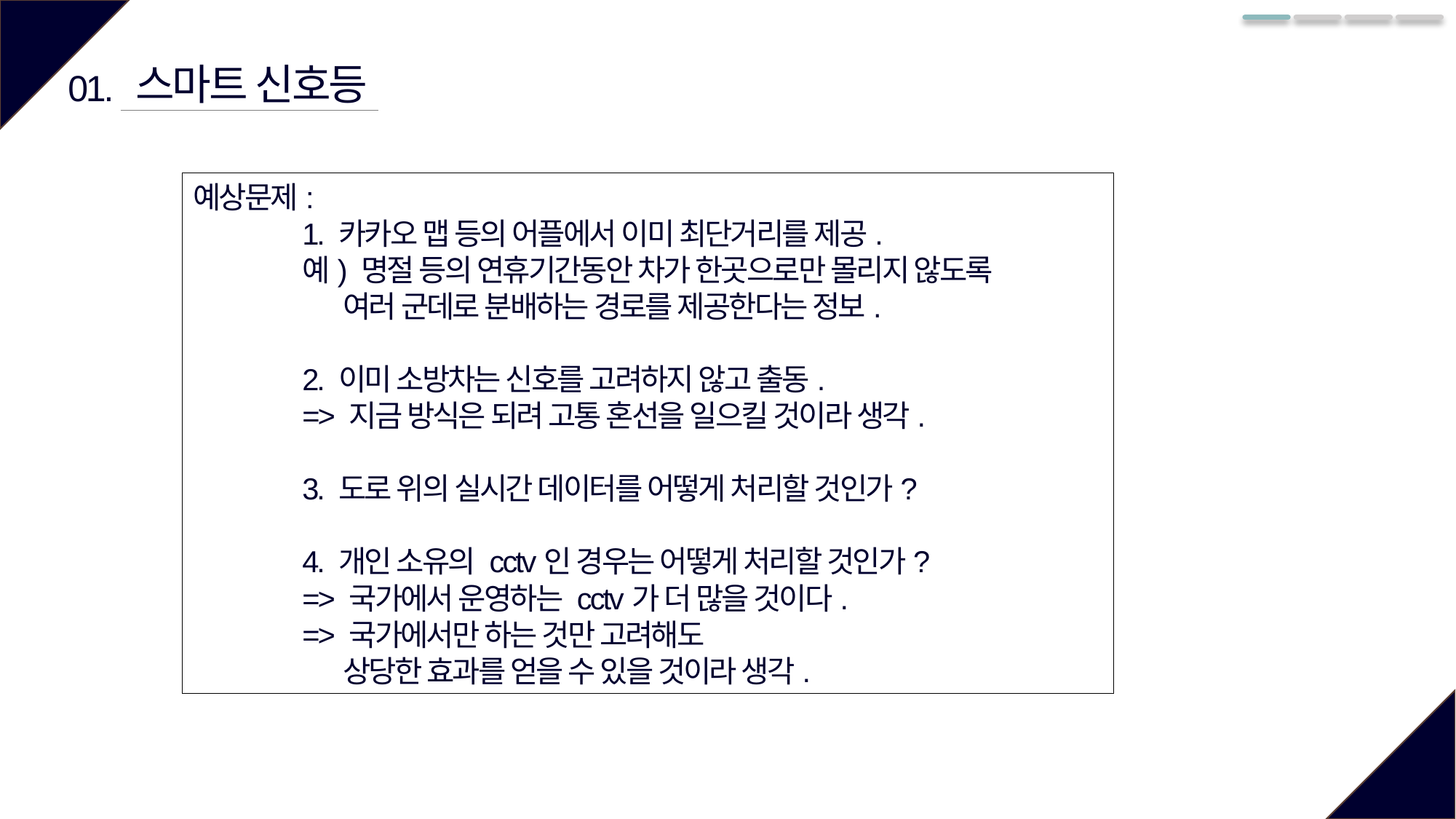

스마트 신호등
01.
예상문제:
	1. 카카오 맵 등의 어플에서 이미 최단거리를 제공.
	예) 명절 등의 연휴기간동안 차가 한곳으로만 몰리지 않도록
	     여러 군데로 분배하는 경로를 제공한다는 정보.

	2. 이미 소방차는 신호를 고려하지 않고 출동.
	=> 지금 방식은 되려 고통 혼선을 일으킬 것이라 생각.

	3. 도로 위의 실시간 데이터를 어떻게 처리할 것인가?

	4. 개인 소유의 cctv인 경우는 어떻게 처리할 것인가?
	=> 국가에서 운영하는 cctv가 더 많을 것이다.
	=> 국가에서만 하는 것만 고려해도
	     상당한 효과를 얻을 수 있을 것이라 생각.